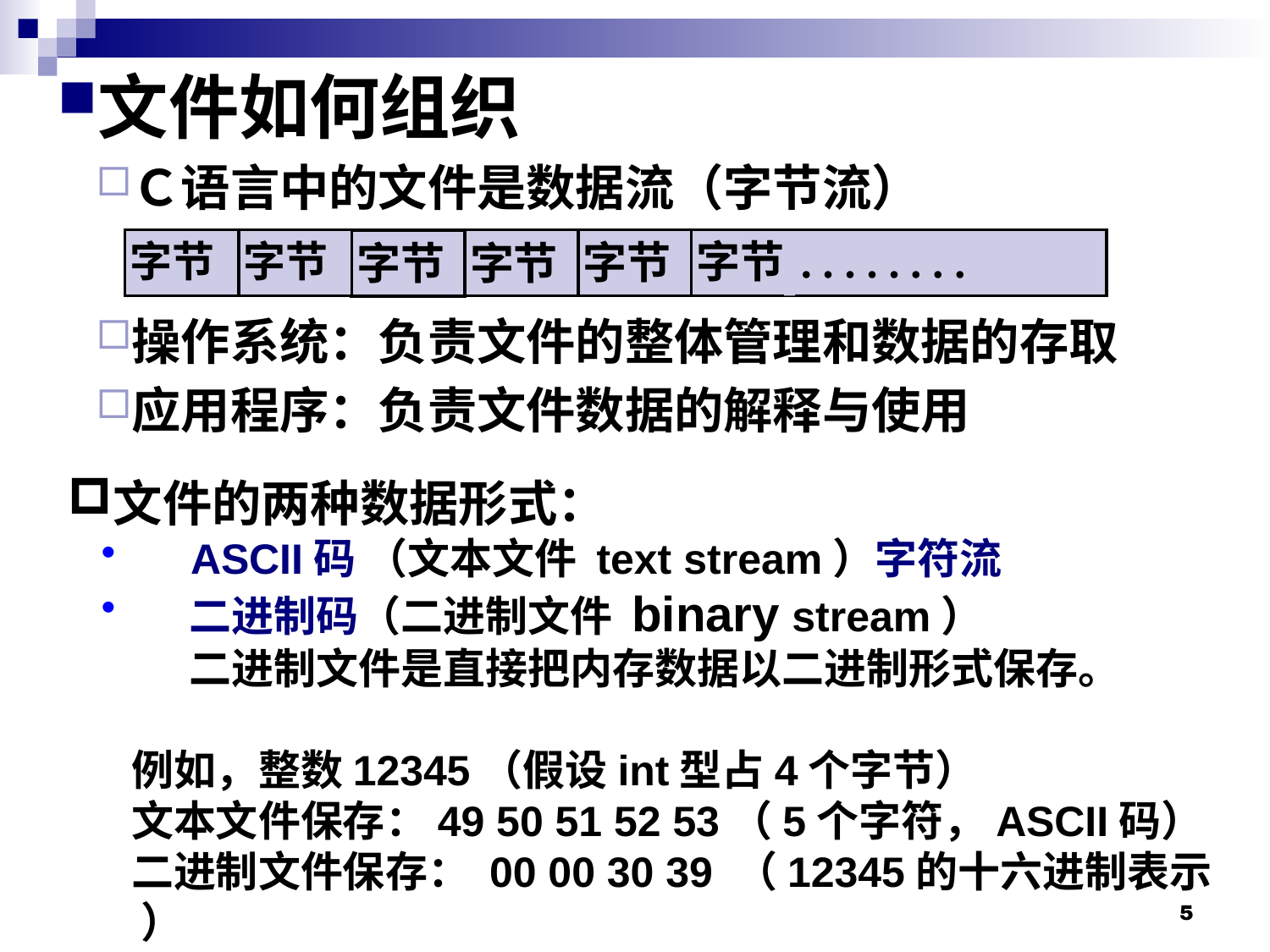

文件如何组织
Ｃ语言中的文件是数据流（字节流）

操作系统：负责文件的整体管理和数据的存取
应用程序：负责文件数据的解释与使用

字节
. . . . . . . .
字节
字节
字节
字节
字节

文件的两种数据形式：
     ASCII码 （文本文件 text stream）字符流
     二进制码（二进制文件 binary stream）
     二进制文件是直接把内存数据以二进制形式保存。

例如，整数12345（假设int型占4个字节）
文本文件保存：49 50 51 52 53（5个字符，ASCII码）
二进制文件保存： 00 00 30 39 （12345的十六进制表示 ）
5